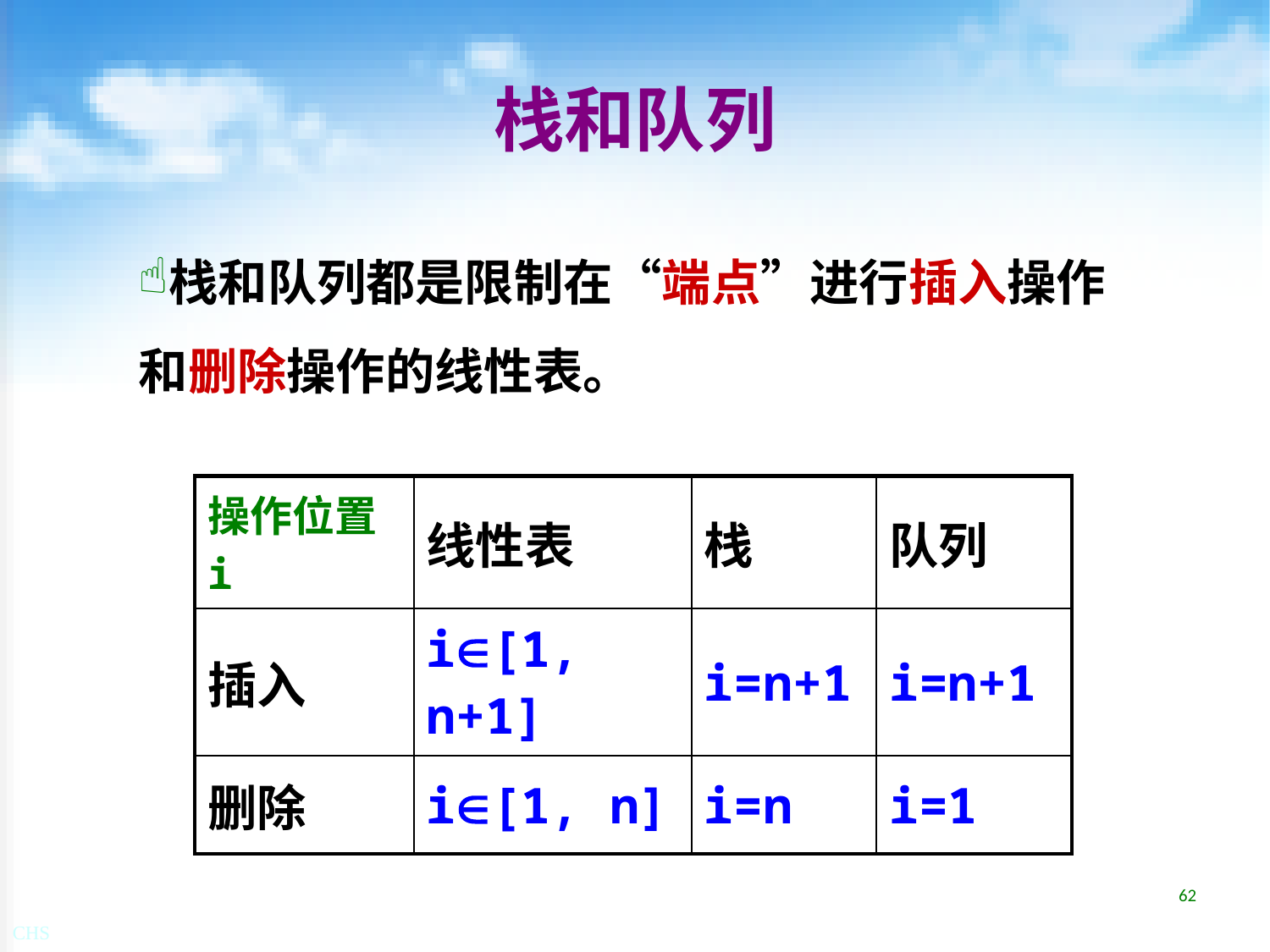

# 栈和队列
栈和队列都是限制在“端点”进行插入操作和删除操作的线性表。
| 操作位置i | 线性表 | 栈 | 队列 |
| --- | --- | --- | --- |
| 插入 | i∈[1, n+1] | i=n+1 | i=n+1 |
| 删除 | i∈[1, n] | i=n | i=1 |
62